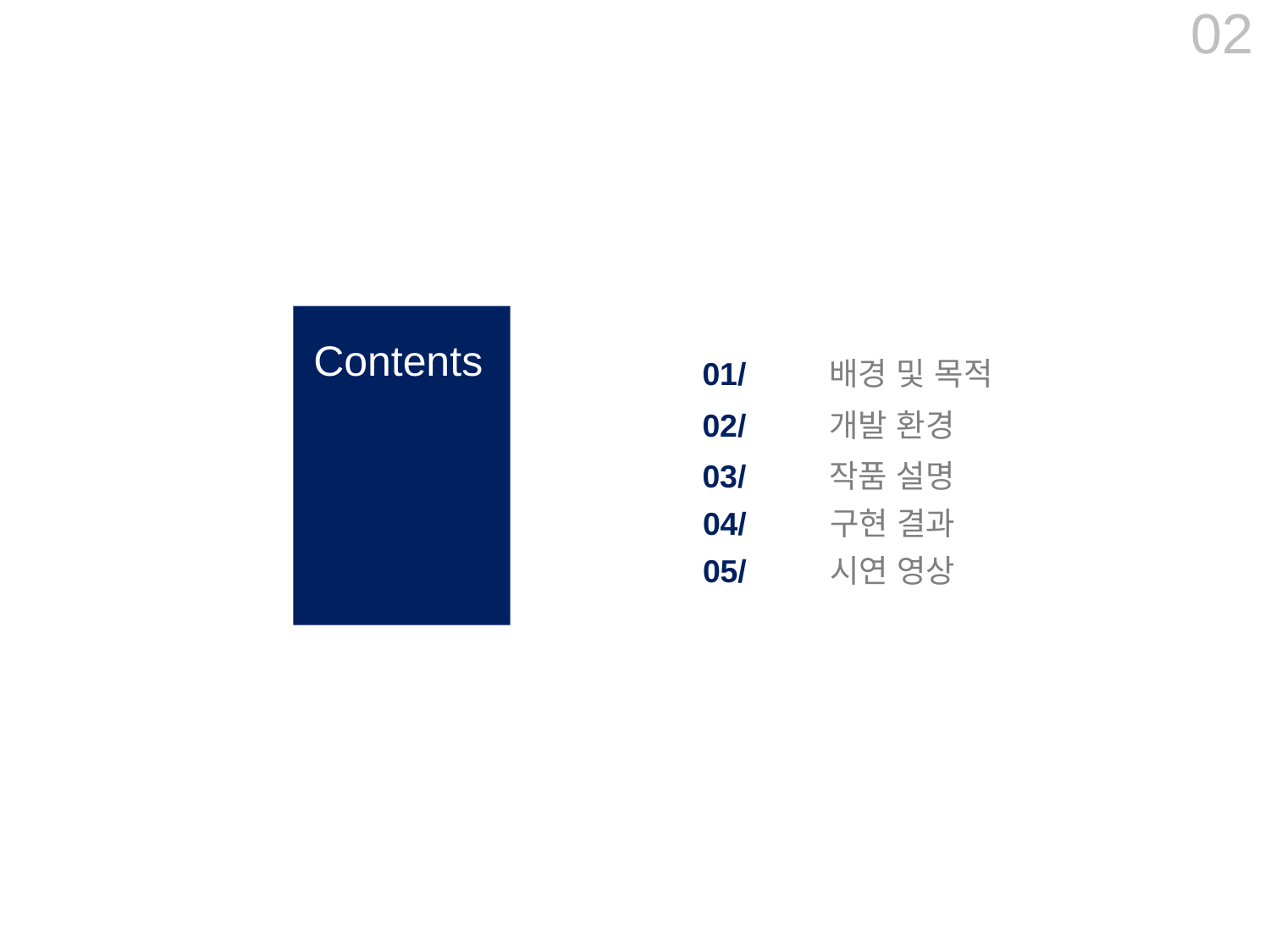

02

Contents
01/ 	배경 및 목적
02/ 	개발 환경
03/ 	작품 설명
04/ 	구현 결과
05/ 	시연 영상